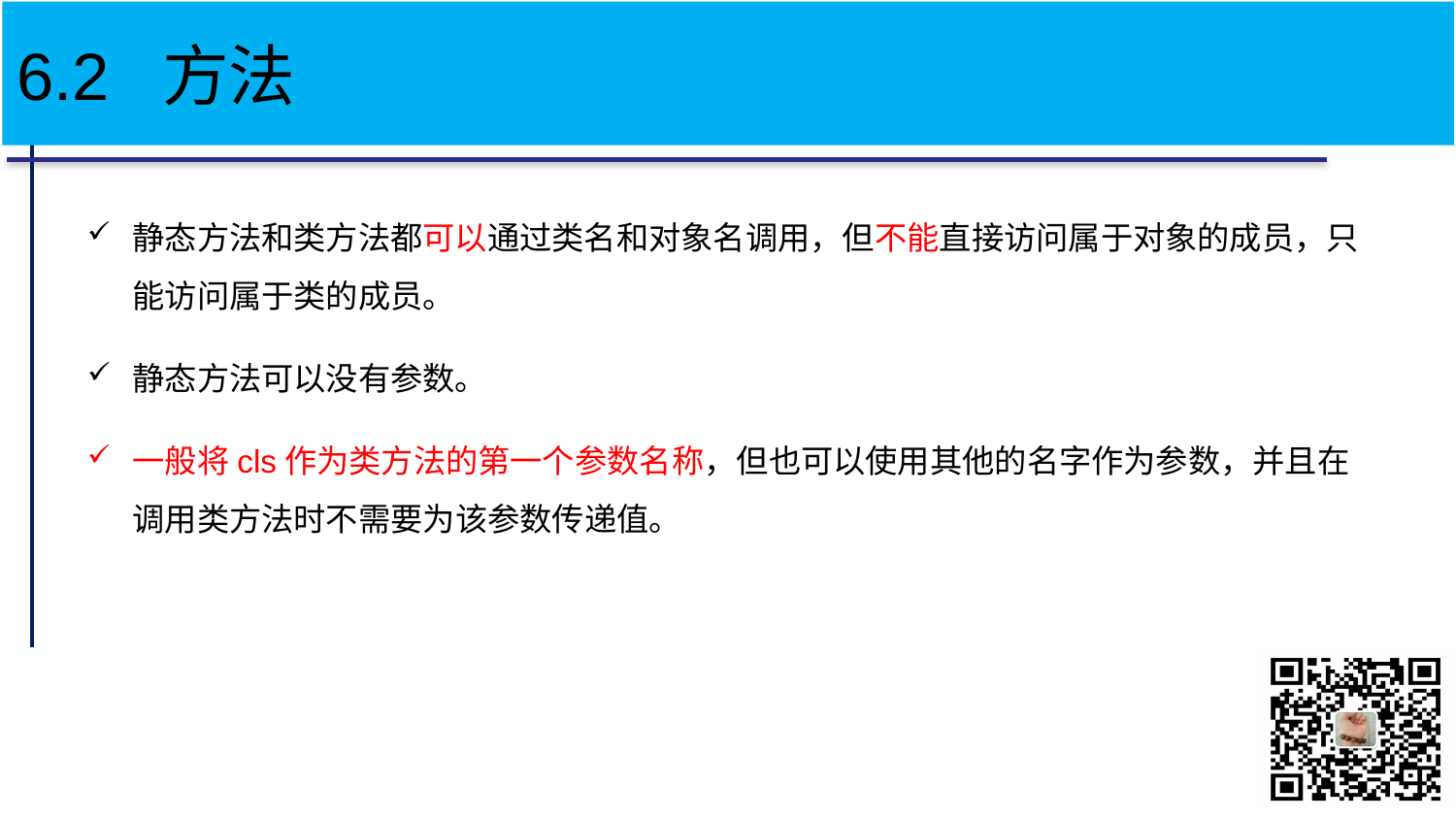

# 6.2  方法
静态方法和类方法都可以通过类名和对象名调用，但不能直接访问属于对象的成员，只能访问属于类的成员。
静态方法可以没有参数。
一般将cls作为类方法的第一个参数名称，但也可以使用其他的名字作为参数，并且在调用类方法时不需要为该参数传递值。
30